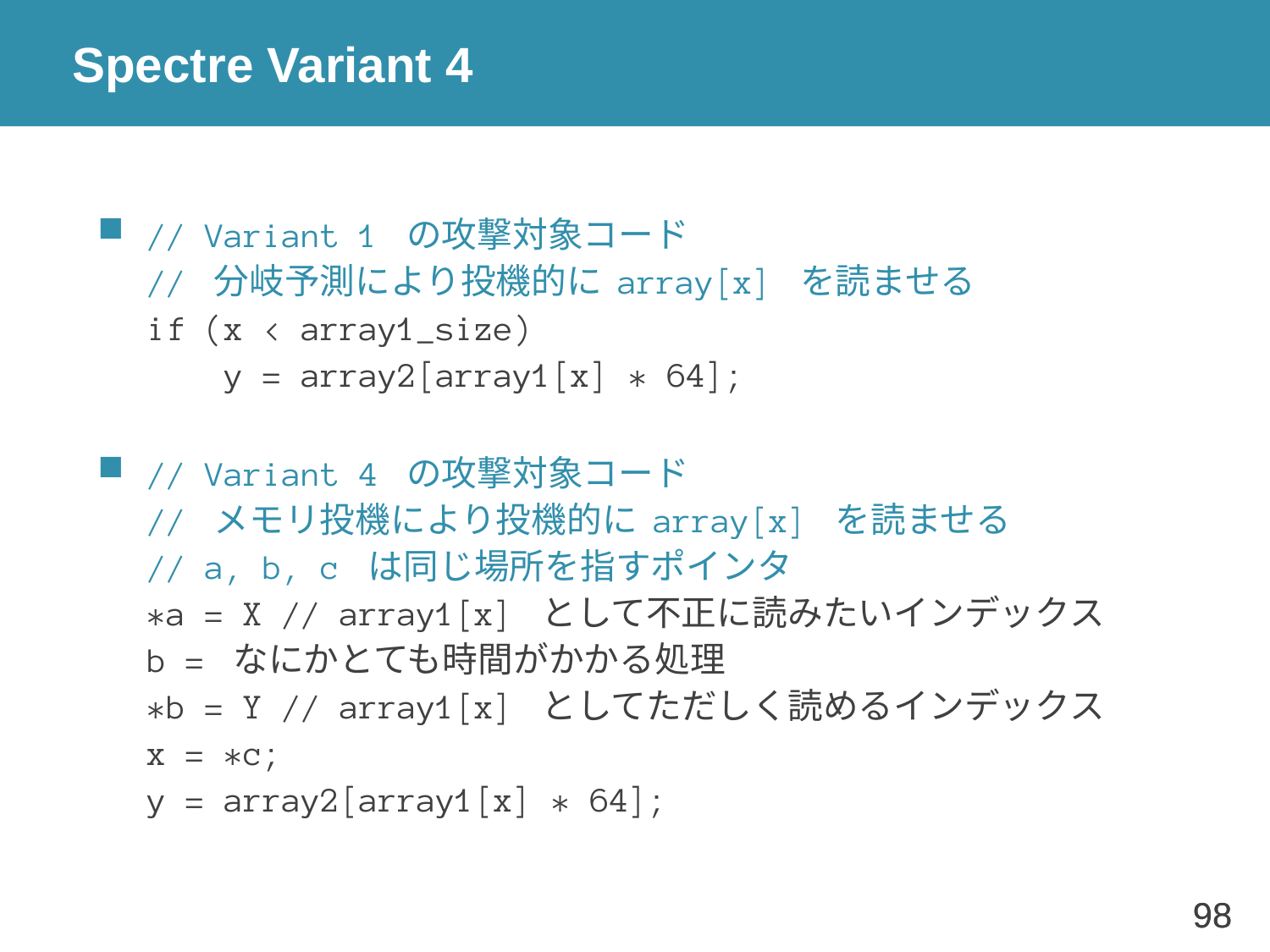

# Spectre Variant 4
// Variant 1 の攻撃対象コード
// 分岐予測により投機的に array[x] を読ませる
if (x < array1_size)
    y = array2[array1[x] * 64];
// Variant 4 の攻撃対象コード
// メモリ投機により投機的に array[x] を読ませる
// a, b, c は同じ場所を指すポインタ
*a = X // array1[x] として不正に読みたいインデックス
b = なにかとても時間がかかる処理
*b = Y // array1[x] としてただしく読めるインデックス
x = *c;
y = array2[array1[x] * 64];